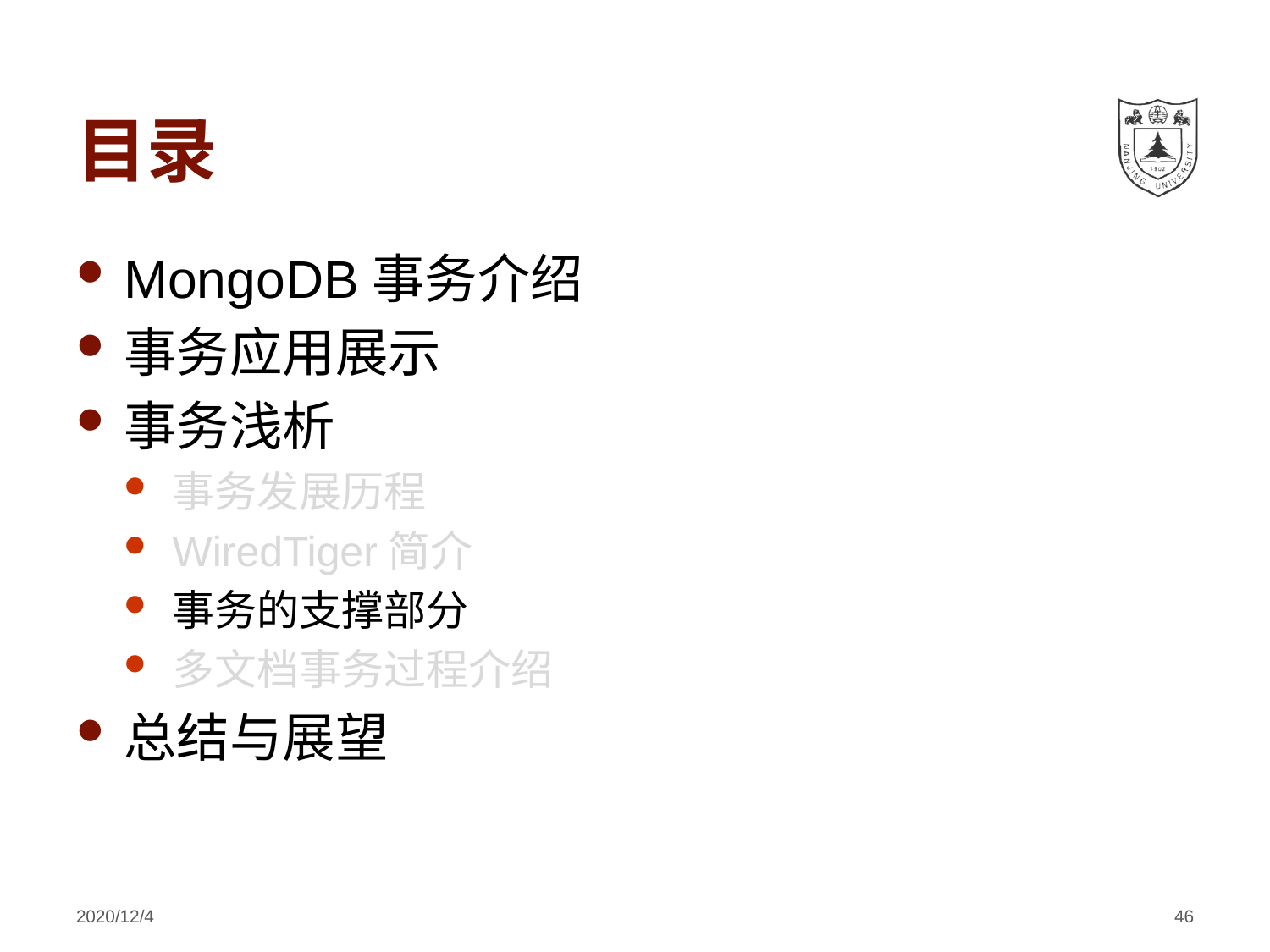

# 目录
MongoDB事务介绍
事务应用展示
事务浅析
事务发展历程
WiredTiger简介
事务的支撑部分
多文档事务过程介绍
总结与展望

2020/12/4

46